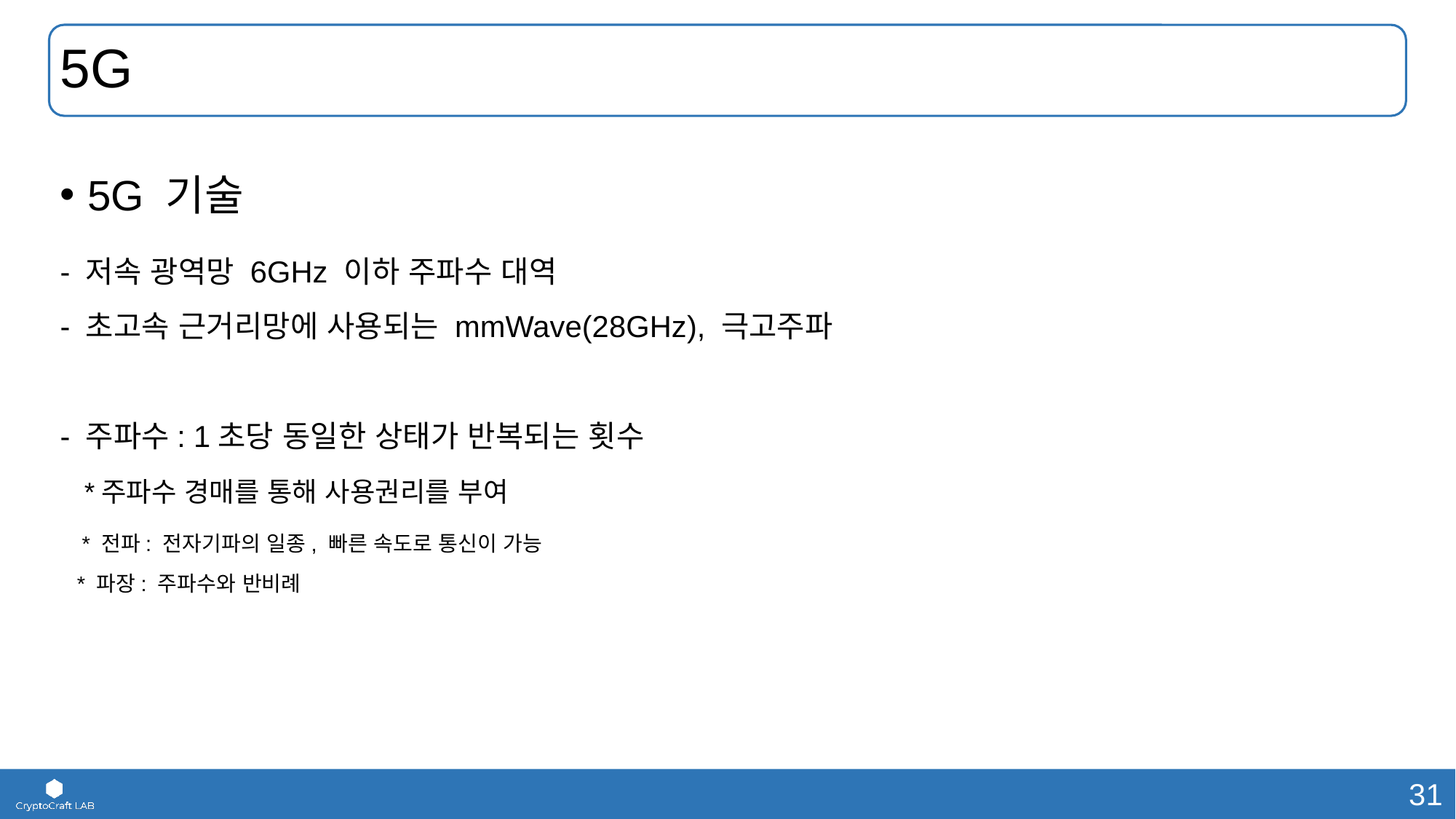

# 5G
5G 기술
- 저속 광역망 6GHz 이하 주파수 대역
- 초고속 근거리망에 사용되는 mmWave(28GHz), 극고주파
- 주파수: 1초당 동일한 상태가 반복되는 횟수
  *주파수 경매를 통해 사용권리를 부여
  * 전파: 전자기파의 일종, 빠른 속도로 통신이 가능
  * 파장: 주파수와 반비례